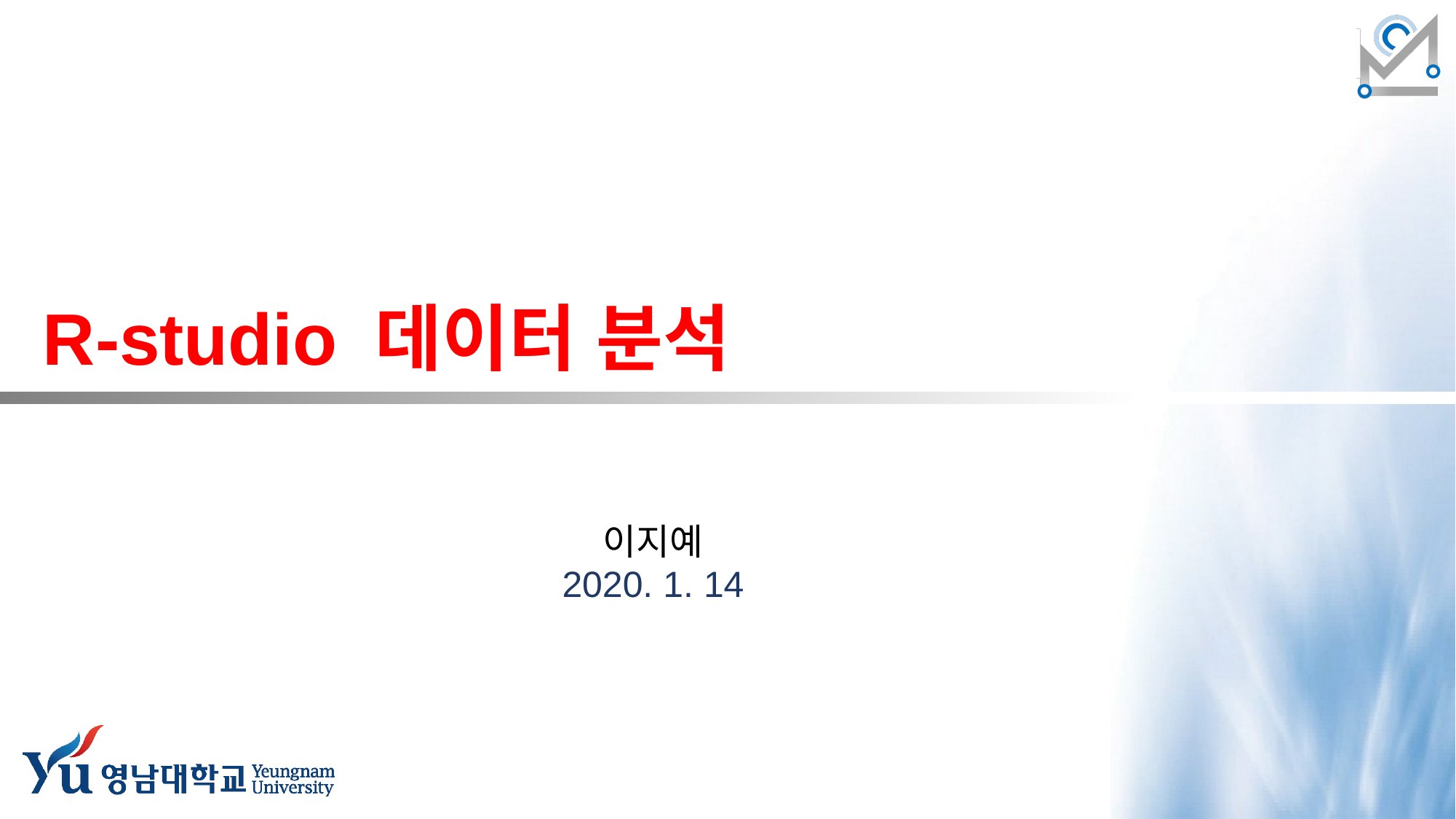

# R-studio 데이터 분석

이지예
2020. 1. 14